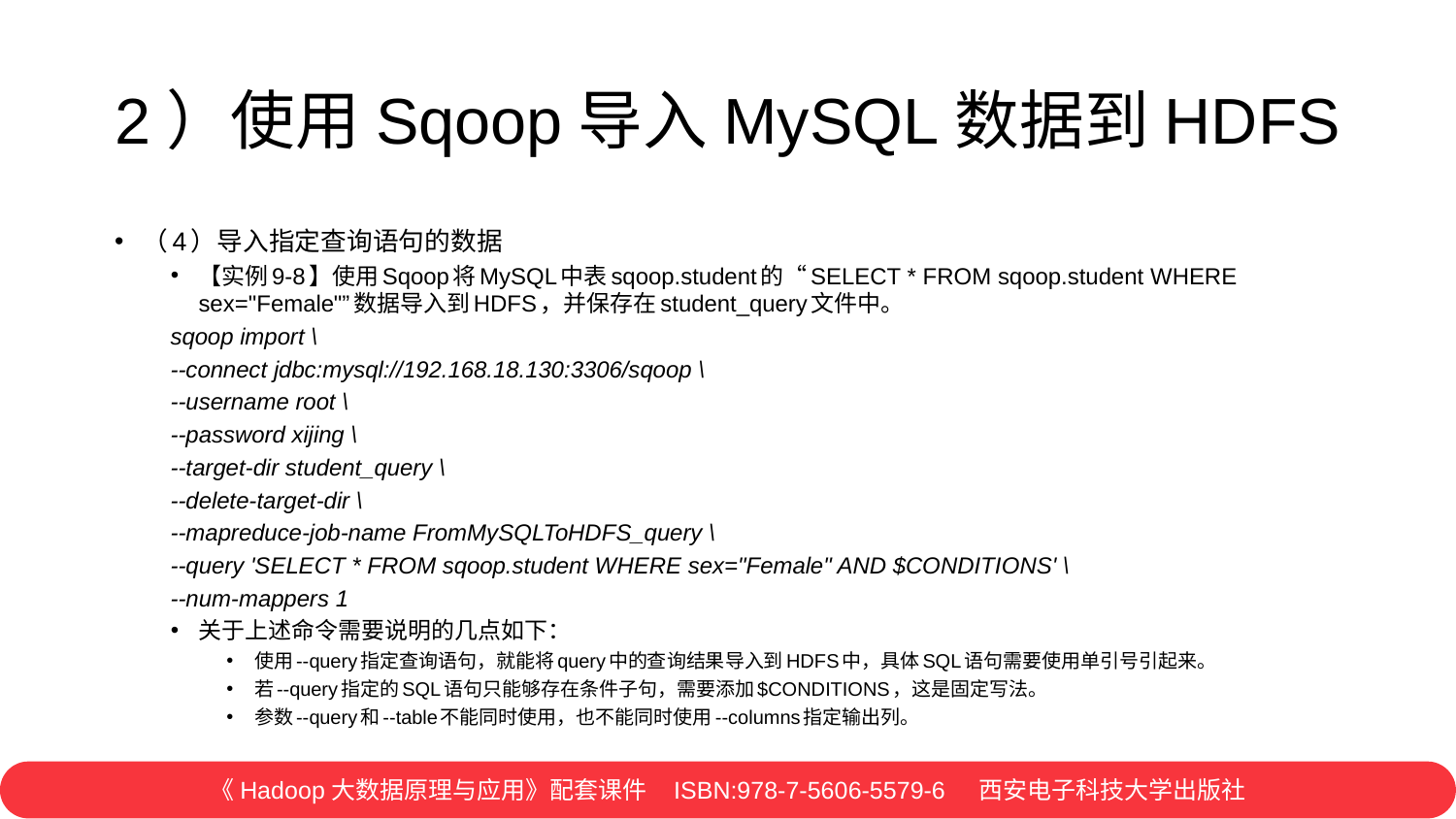

# 2）使用Sqoop导入MySQL数据到HDFS
（4）导入指定查询语句的数据
【实例9-8】使用Sqoop将MySQL中表sqoop.student的“SELECT * FROM sqoop.student WHERE sex="Female"”数据导入到HDFS，并保存在student_query文件中。
sqoop import \
--connect jdbc:mysql://192.168.18.130:3306/sqoop \
--username root \
--password xijing \
--target-dir student_query \
--delete-target-dir \
--mapreduce-job-name FromMySQLToHDFS_query \
--query 'SELECT * FROM sqoop.student WHERE sex="Female" AND $CONDITIONS' \
--num-mappers 1
关于上述命令需要说明的几点如下：
使用--query指定查询语句，就能将query中的查询结果导入到HDFS中，具体SQL语句需要使用单引号引起来。
若--query指定的SQL语句只能够存在条件子句，需要添加$CONDITIONS，这是固定写法。
参数--query和--table不能同时使用，也不能同时使用--columns指定输出列。